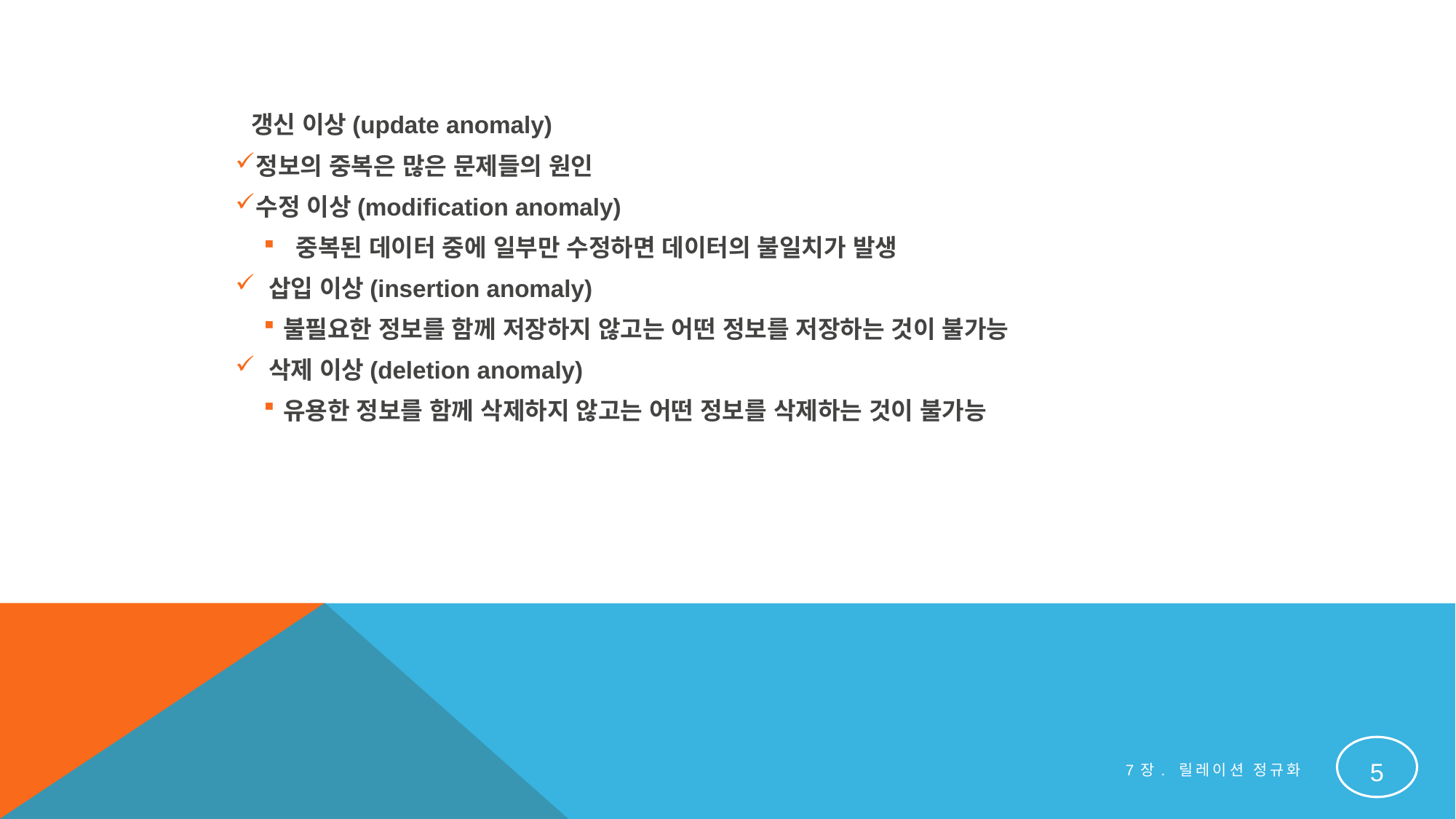

갱신 이상(update anomaly)
정보의 중복은 많은 문제들의 원인
수정 이상(modification anomaly)
 중복된 데이터 중에 일부만 수정하면 데이터의 불일치가 발생
 삽입 이상(insertion anomaly)
불필요한 정보를 함께 저장하지 않고는 어떤 정보를 저장하는 것이 불가능
 삭제 이상(deletion anomaly)
유용한 정보를 함께 삭제하지 않고는 어떤 정보를 삭제하는 것이 불가능

5
7장. 릴레이션 정규화